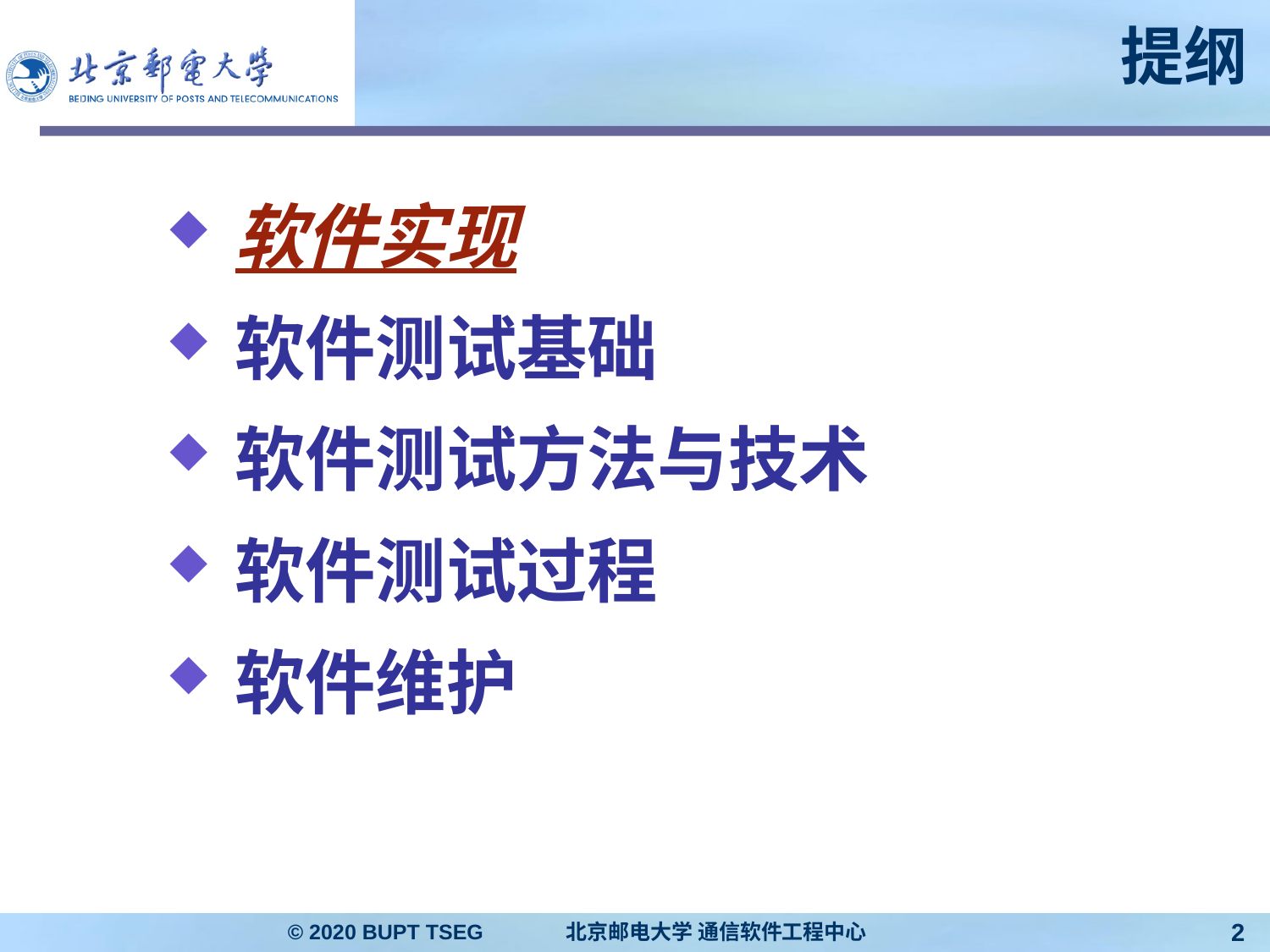

# 提纲
软件实现
软件测试基础
软件测试方法与技术
软件测试过程
软件维护
© 2020 BUPT TSEG             北京邮电大学 通信软件工程中心